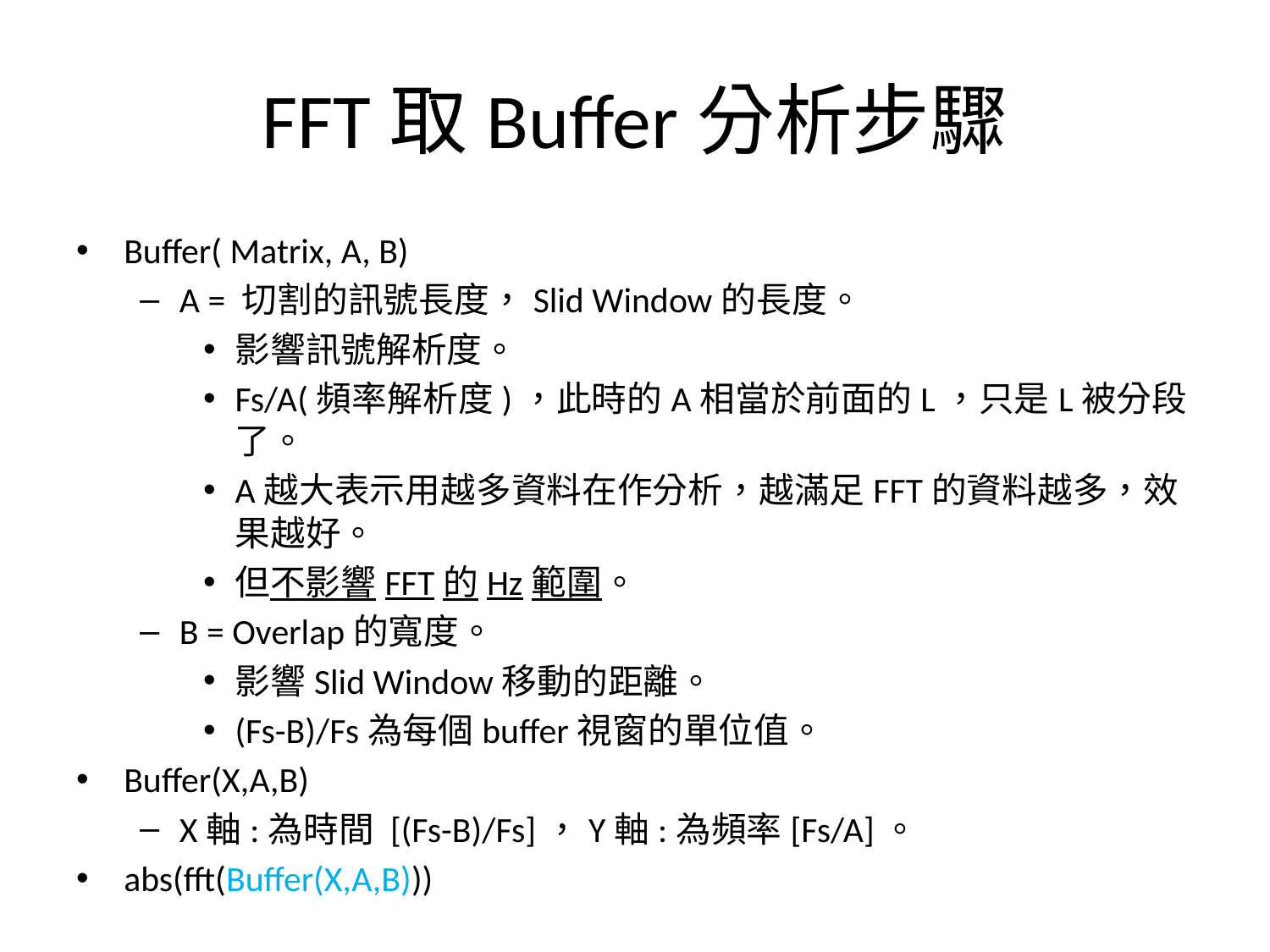

# FFT取Buffer分析步驟
Buffer( Matrix, A, B)
A = 切割的訊號長度，Slid Window的長度。
影響訊號解析度。
Fs/A(頻率解析度)，此時的A相當於前面的L，只是L被分段了。
A越大表示用越多資料在作分析，越滿足FFT的資料越多，效果越好。
但不影響FFT的Hz範圍。
B = Overlap的寬度。
影響Slid Window移動的距離。
(Fs-B)/Fs為每個buffer視窗的單位值。
Buffer(X,A,B)
X軸:為時間 [(Fs-B)/Fs]，Y軸:為頻率[Fs/A]。
abs(fft(Buffer(X,A,B)))